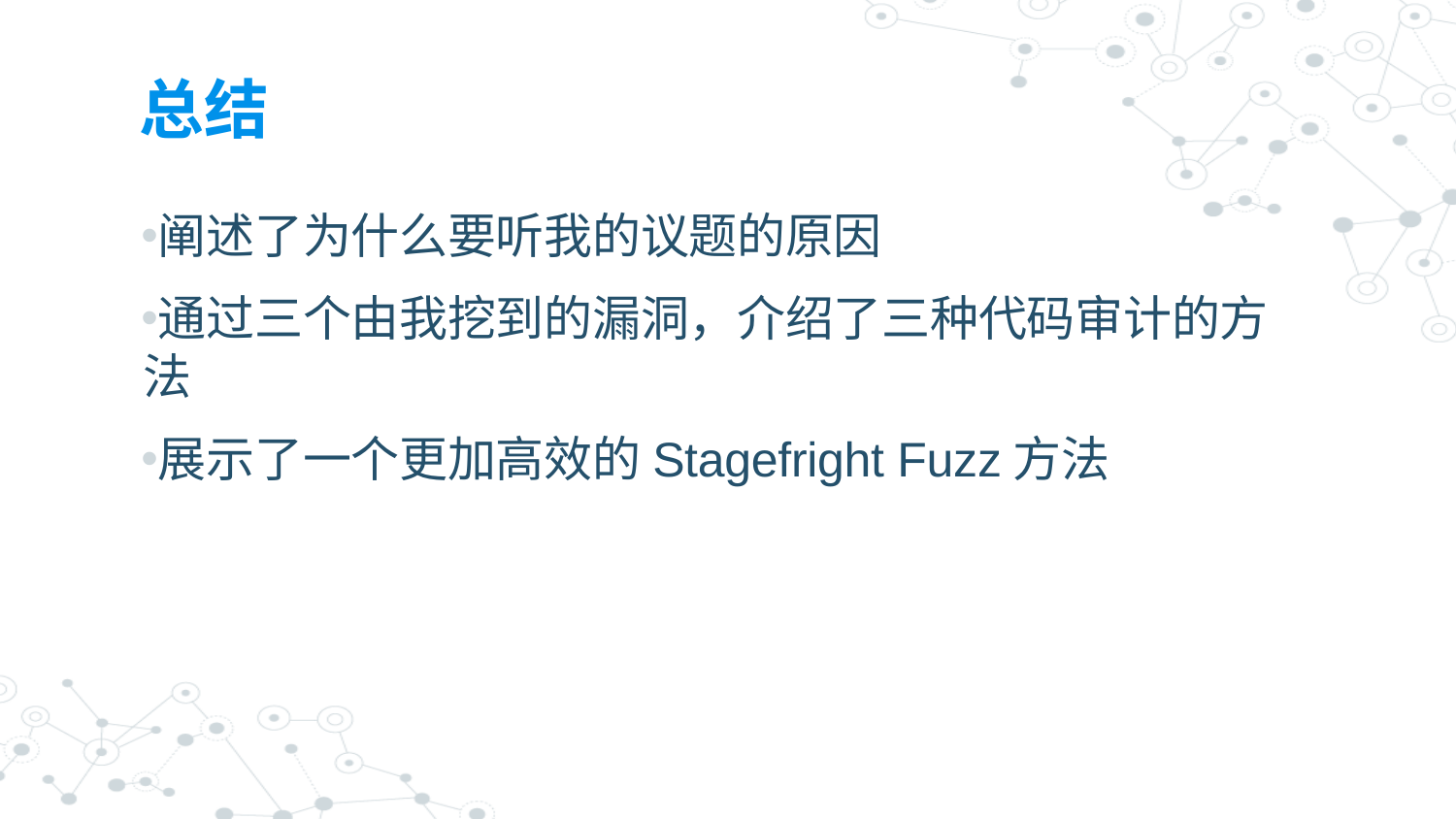

# 总结
阐述了为什么要听我的议题的原因
通过三个由我挖到的漏洞，介绍了三种代码审计的方法
展示了一个更加高效的Stagefright Fuzz方法